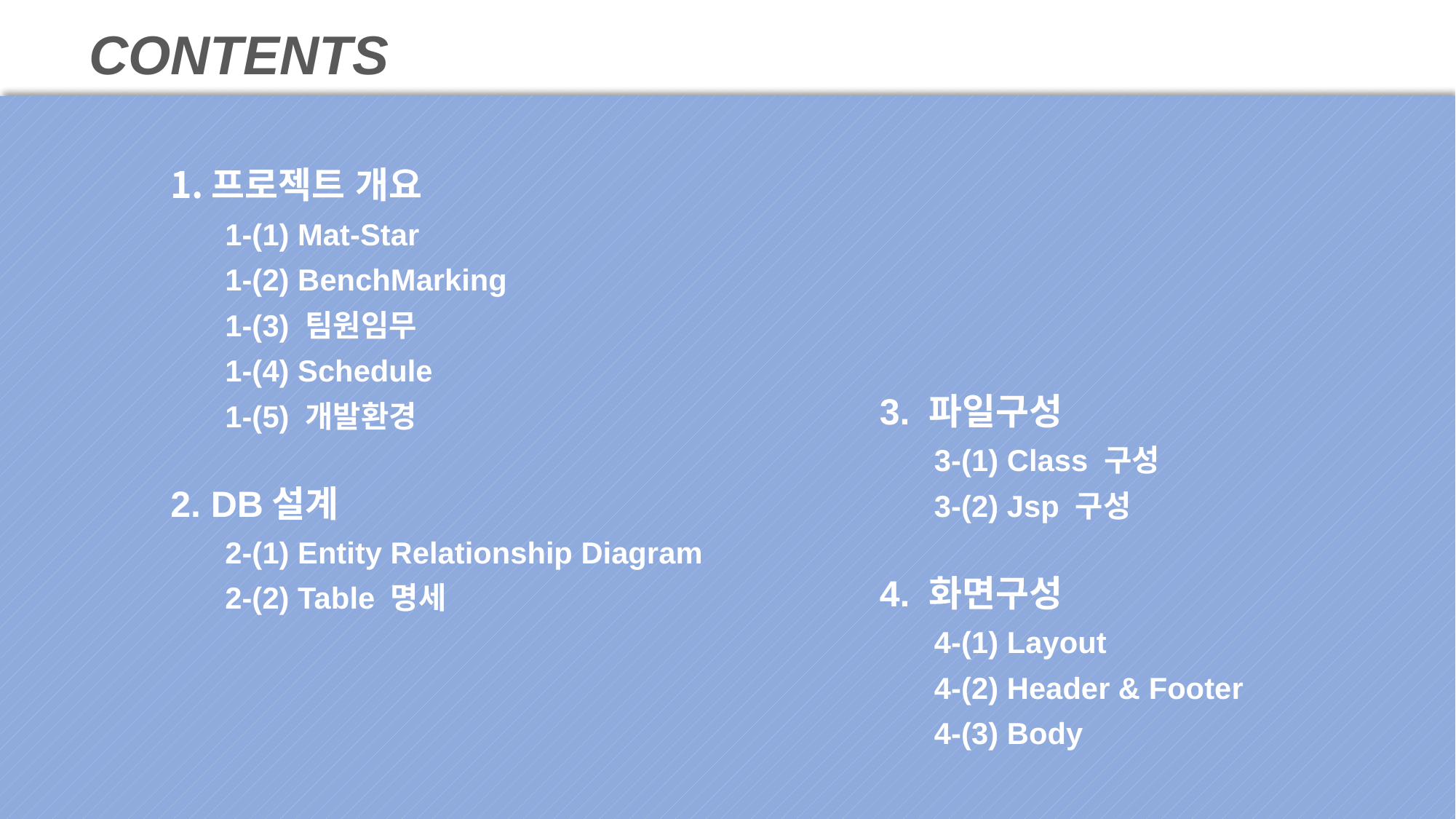

CONTENTS
프로젝트 개요
1-(1) Mat-Star
1-(2) BenchMarking
1-(3) 팀원임무
1-(4) Schedule
1-(5) 개발환경

2. DB설계
2-(1) Entity Relationship Diagram
2-(2) Table 명세

3. 파일구성
3-(1) Class 구성
3-(2) Jsp 구성

4. 화면구성
4-(1) Layout
4-(2) Header & Footer
4-(3) Body